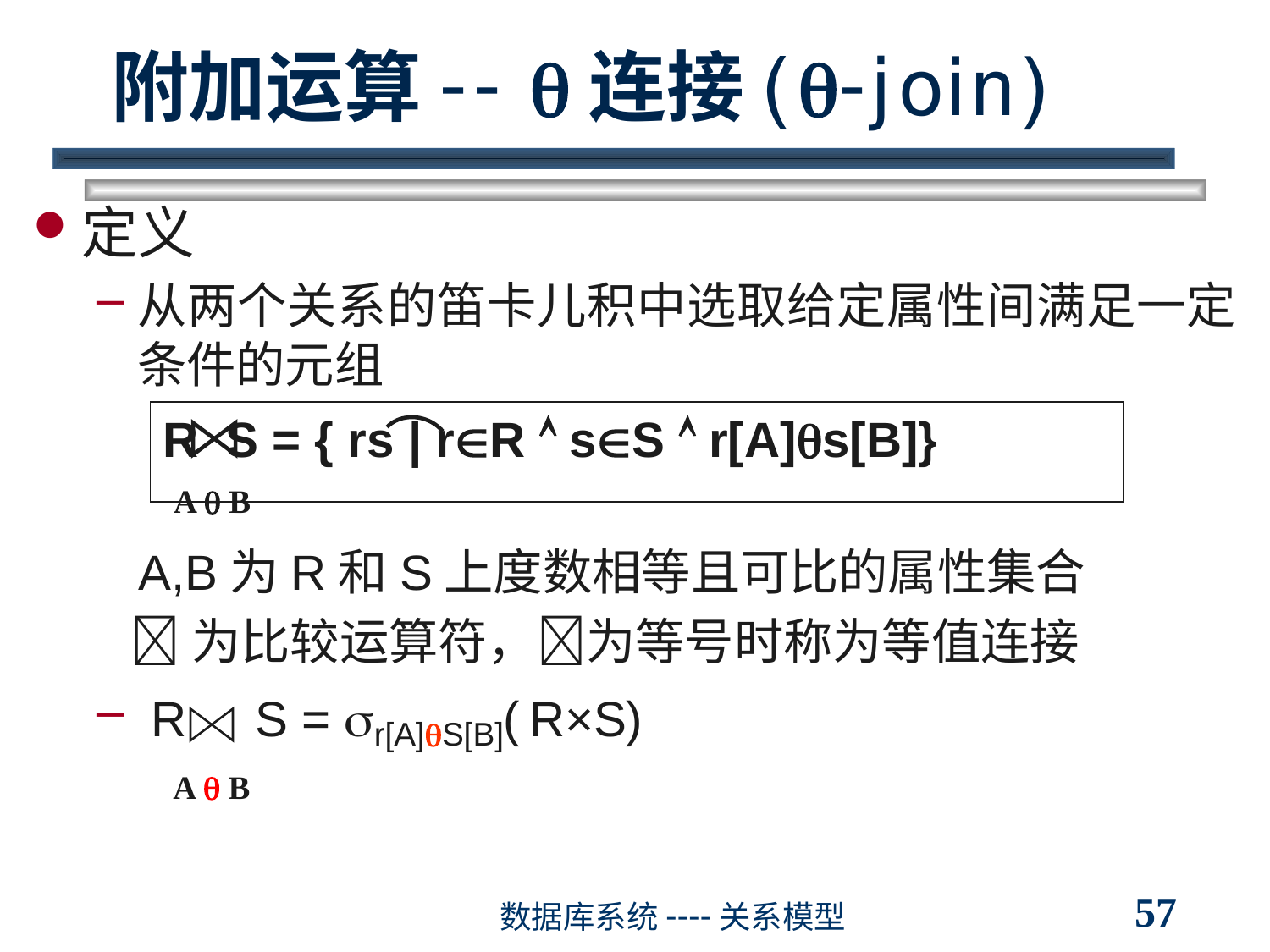

# 附加运算-- θ连接(θ-join)
定义
从两个关系的笛卡儿积中选取给定属性间满足一定条件的元组

   A,B为R和S上度数相等且可比的属性集合
   θ为比较运算符，θ为等号时称为等值连接
 R     S = σr[A]θS[B]( R×S)
R  S = { rs | r∈R ∧ s∈S ∧ r[A]θs[B]}

A θ B

A θ B
57
数据库系统----关系模型